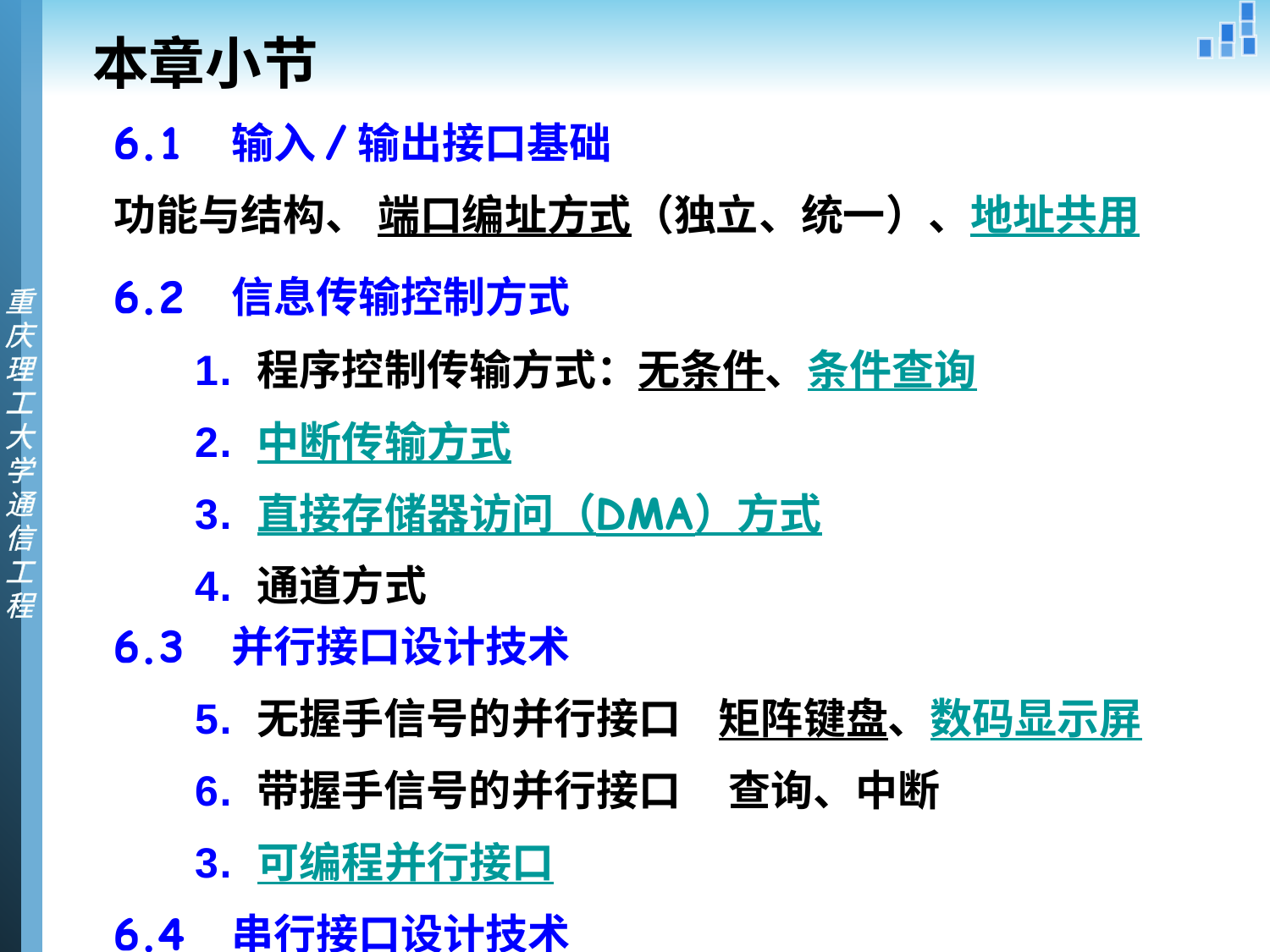

本章小节
6.1  输入/输出接口基础
功能与结构、 端口编址方式（独立、统一）、地址共用
6.2  信息传输控制方式
程序控制传输方式：无条件、条件查询
中断传输方式
直接存储器访问（DMA）方式
通道方式
6.3  并行接口设计技术
无握手信号的并行接口    矩阵键盘、数码显示屏
带握手信号的并行接口     查询、中断
可编程并行接口
6.4  串行接口设计技术